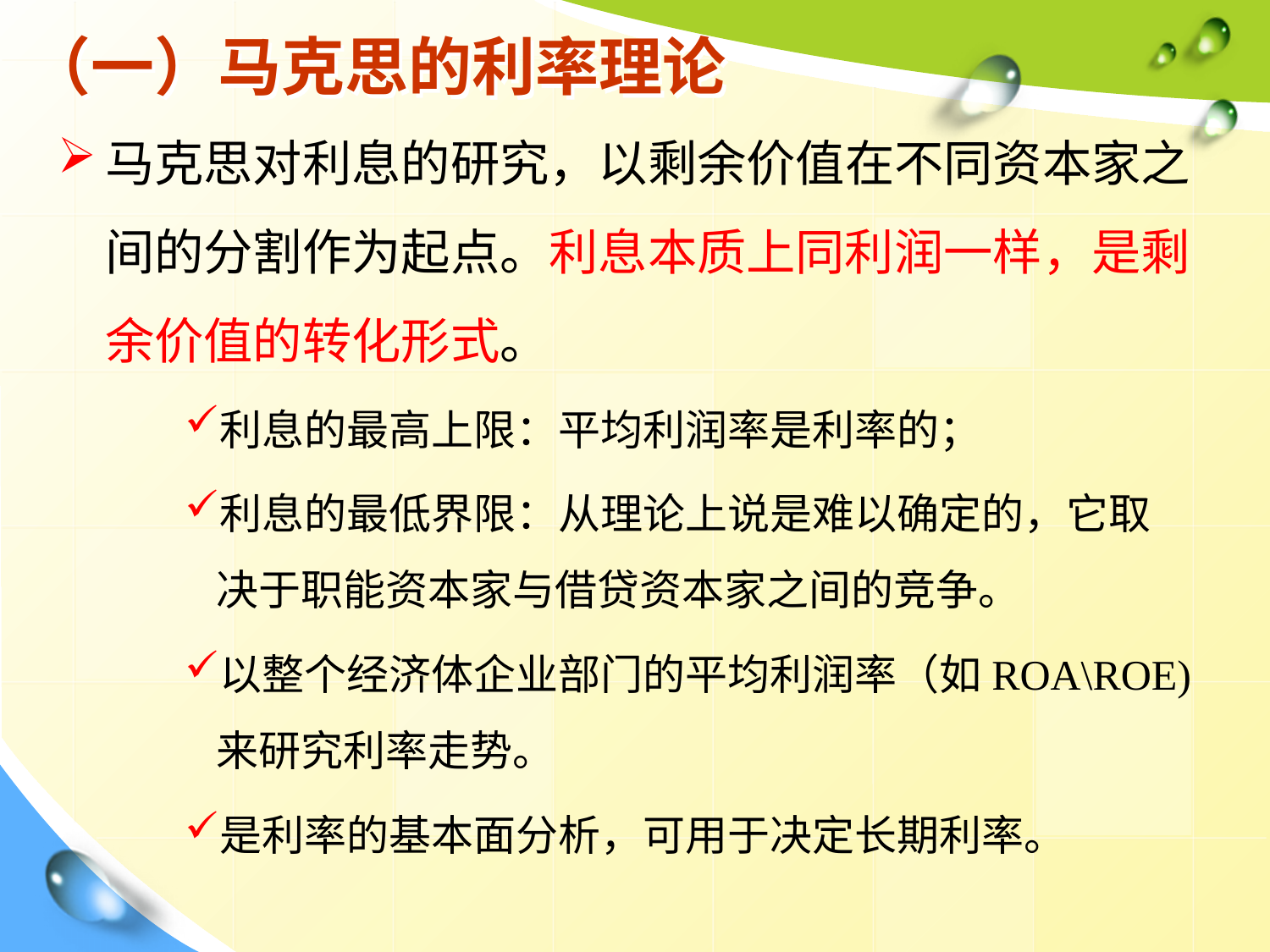

# （一）马克思的利率理论
马克思对利息的研究，以剩余价值在不同资本家之间的分割作为起点。利息本质上同利润一样，是剩余价值的转化形式。
利息的最高上限：平均利润率是利率的；
利息的最低界限：从理论上说是难以确定的，它取决于职能资本家与借贷资本家之间的竞争。
以整个经济体企业部门的平均利润率（如ROA\ROE)来研究利率走势。
是利率的基本面分析，可用于决定长期利率。